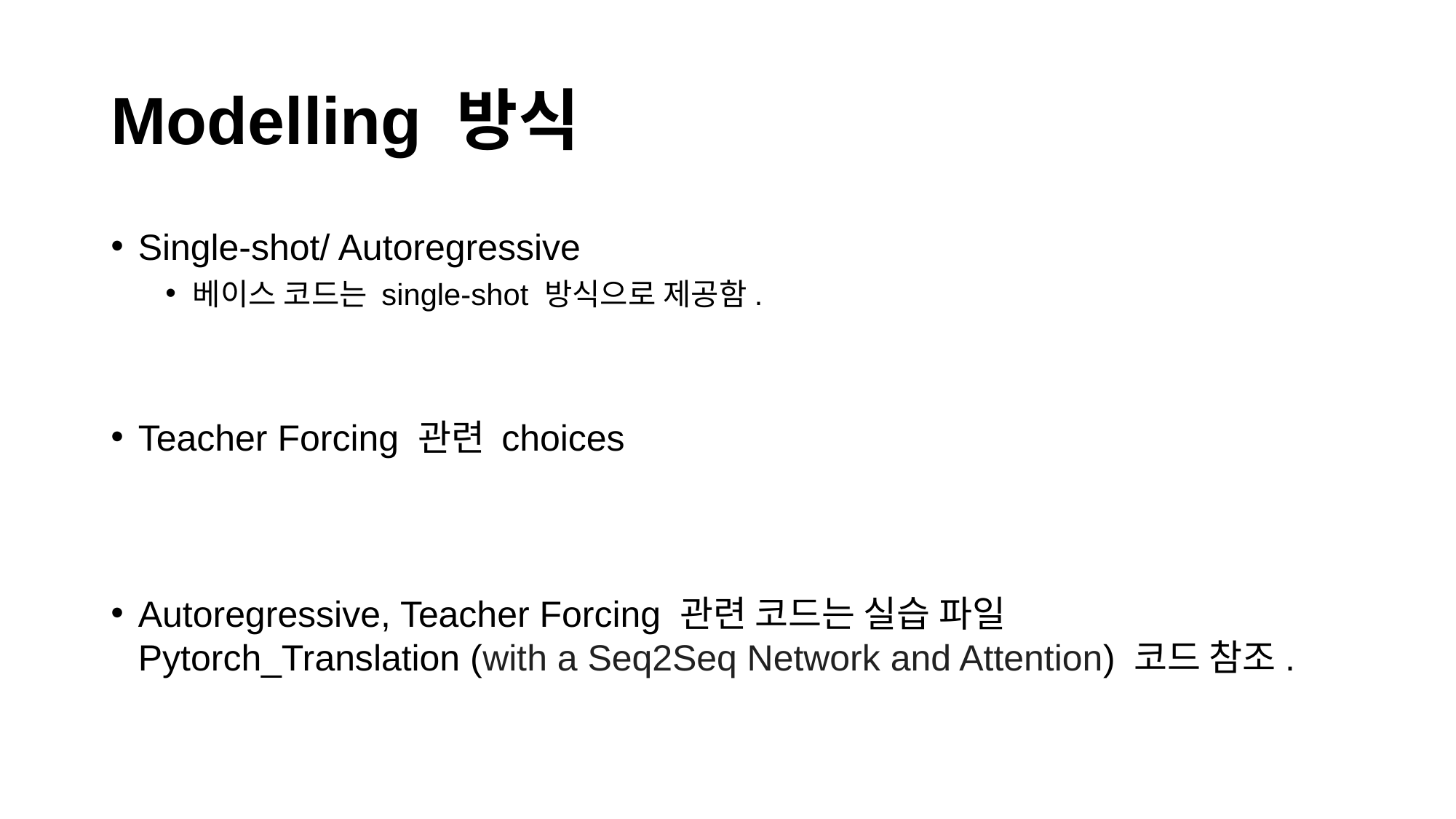

# Modelling 방식
Single-shot/ Autoregressive
베이스 코드는 single-shot 방식으로 제공함.

Teacher Forcing 관련 choices

Autoregressive, Teacher Forcing 관련 코드는 실습 파일 Pytorch_Translation (with a Seq2Seq Network and Attention) 코드 참조.